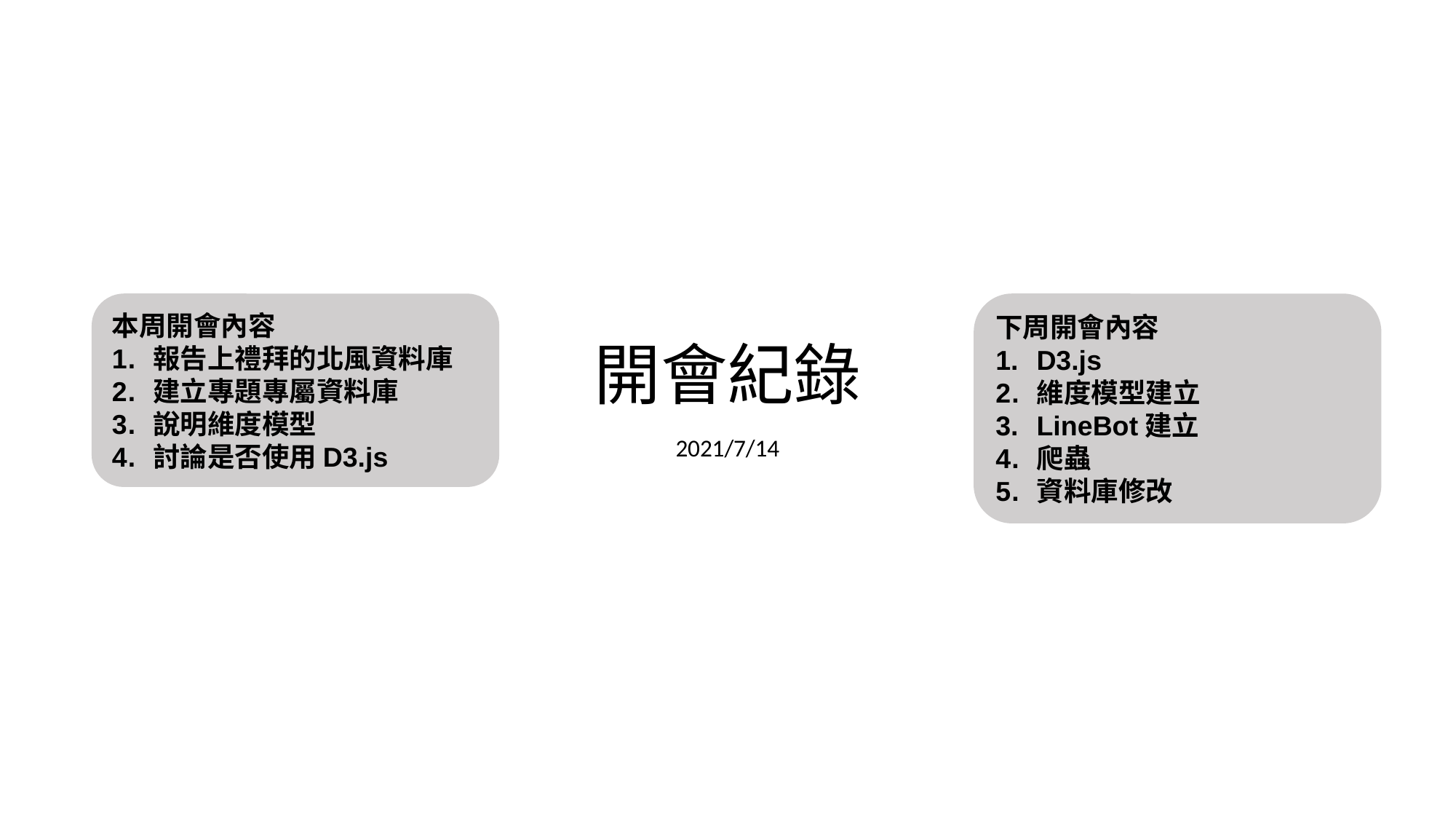

# 開會紀錄
本周開會內容
報告上禮拜的北風資料庫
建立專題專屬資料庫
說明維度模型
討論是否使用D3.js
下周開會內容
D3.js
維度模型建立
LineBot建立
爬蟲
資料庫修改
2021/7/14